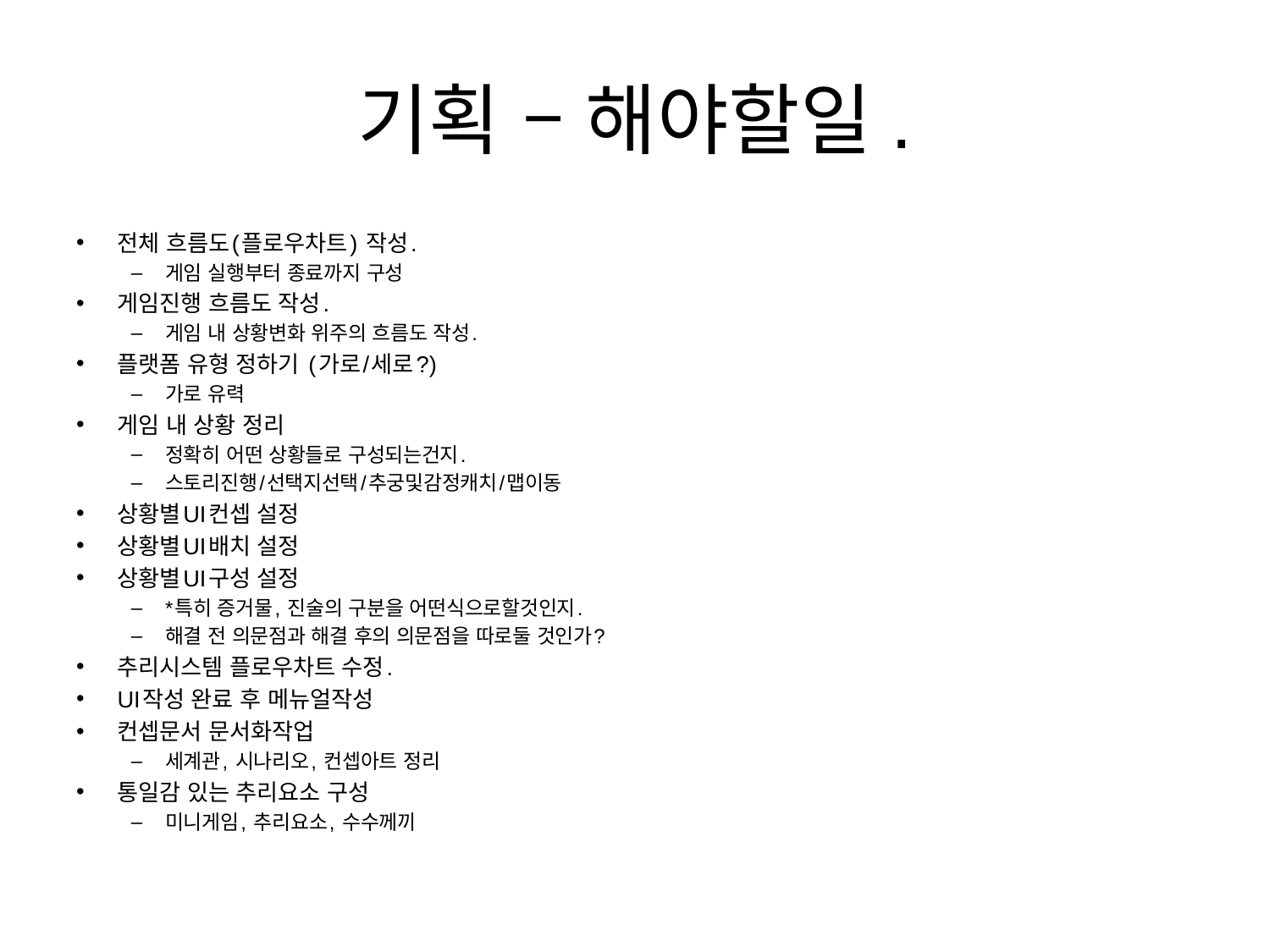

# 기획 – 해야할일.
전체 흐름도(플로우차트) 작성.
게임 실행부터 종료까지 구성
게임진행 흐름도 작성.
게임 내 상황변화 위주의 흐름도 작성.
플랫폼 유형 정하기 (가로/세로?)
가로 유력
게임 내 상황 정리
정확히 어떤 상황들로 구성되는건지.
스토리진행/선택지선택/추궁및감정캐치/맵이동
상황별UI컨셉 설정
상황별UI배치 설정
상황별UI구성 설정
*특히 증거물, 진술의 구분을 어떤식으로할것인지.
해결 전 의문점과 해결 후의 의문점을 따로둘 것인가?
추리시스템 플로우차트 수정.
UI작성 완료 후 메뉴얼작성
컨셉문서 문서화작업
세계관, 시나리오, 컨셉아트 정리
통일감 있는 추리요소 구성
미니게임, 추리요소, 수수께끼